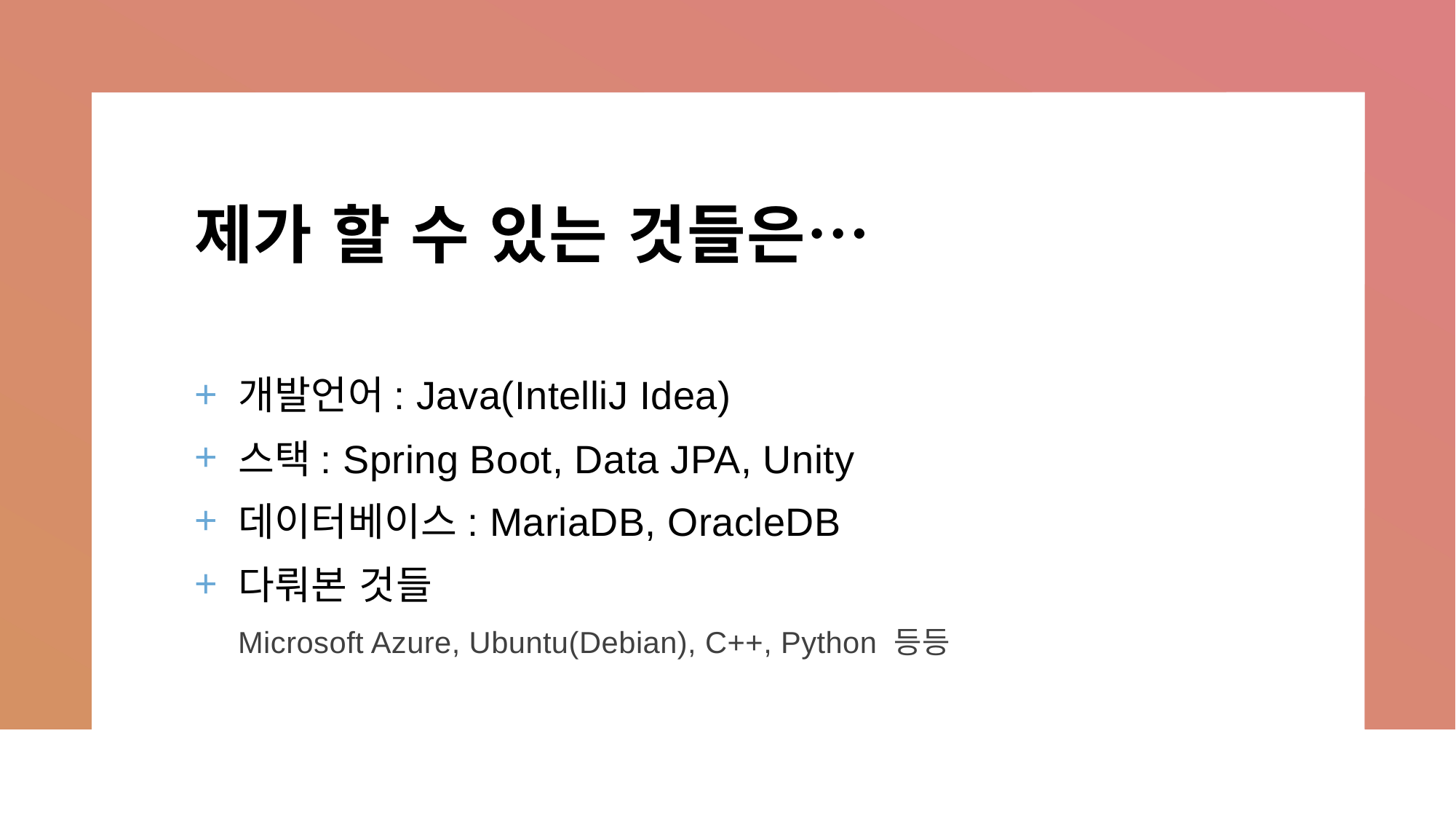

# 제가 할 수 있는 것들은…
개발언어: Java(IntelliJ Idea)
스택: Spring Boot, Data JPA, Unity
데이터베이스: MariaDB, OracleDB
다뤄본 것들
Microsoft Azure, Ubuntu(Debian), C++, Python 등등